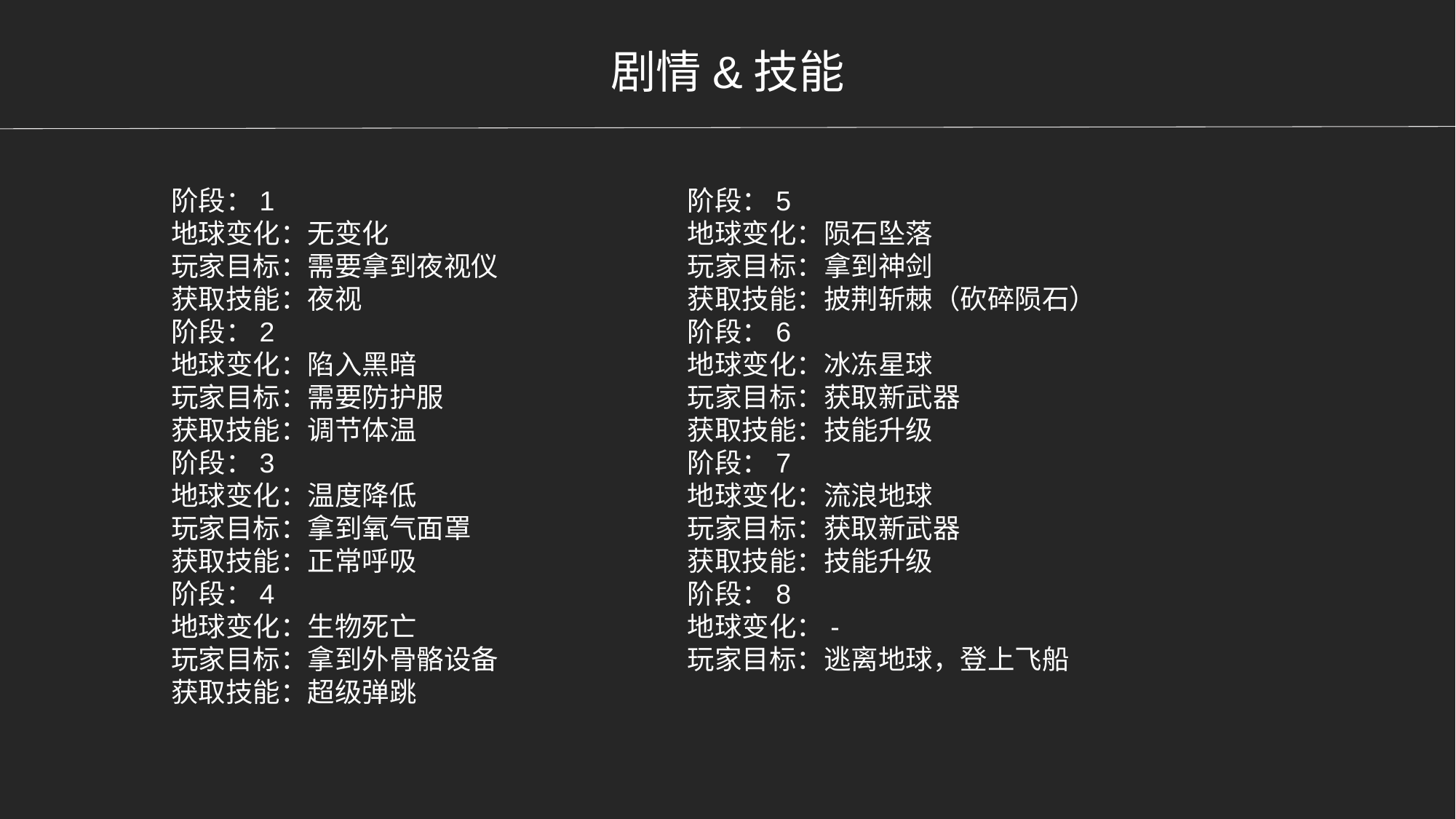

剧情&技能
阶段：1
地球变化：无变化
玩家目标：需要拿到夜视仪
获取技能：夜视
阶段：2
地球变化：陷入黑暗
玩家目标：需要防护服
获取技能：调节体温
阶段：3
地球变化：温度降低
玩家目标：拿到氧气面罩
获取技能：正常呼吸
阶段：4
地球变化：生物死亡
玩家目标：拿到外骨骼设备
获取技能：超级弹跳

阶段：5
地球变化：陨石坠落
玩家目标：拿到神剑
获取技能：披荆斩棘（砍碎陨石）
阶段：6
地球变化：冰冻星球
玩家目标：获取新武器
获取技能：技能升级
阶段：7
地球变化：流浪地球
玩家目标：获取新武器
获取技能：技能升级
阶段：8
地球变化：-
玩家目标：逃离地球，登上飞船